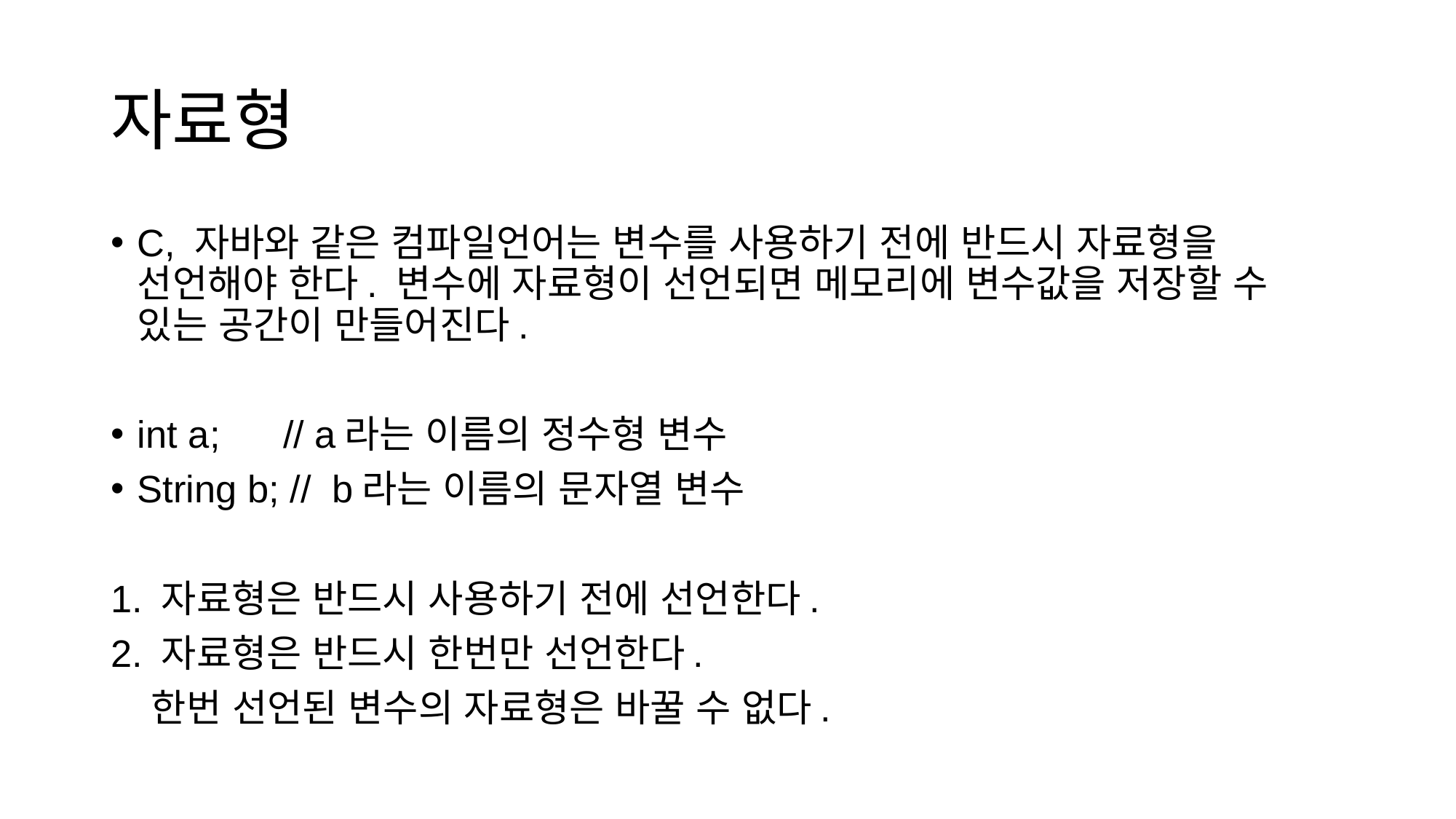

# 자료형
C, 자바와 같은 컴파일언어는 변수를 사용하기 전에 반드시 자료형을 선언해야 한다. 변수에 자료형이 선언되면 메모리에 변수값을 저장할 수 있는 공간이 만들어진다.

int a;      // a라는 이름의 정수형 변수
String b; //  b라는 이름의 문자열 변수

1. 자료형은 반드시 사용하기 전에 선언한다.
2. 자료형은 반드시 한번만 선언한다.
   한번 선언된 변수의 자료형은 바꿀 수 없다.